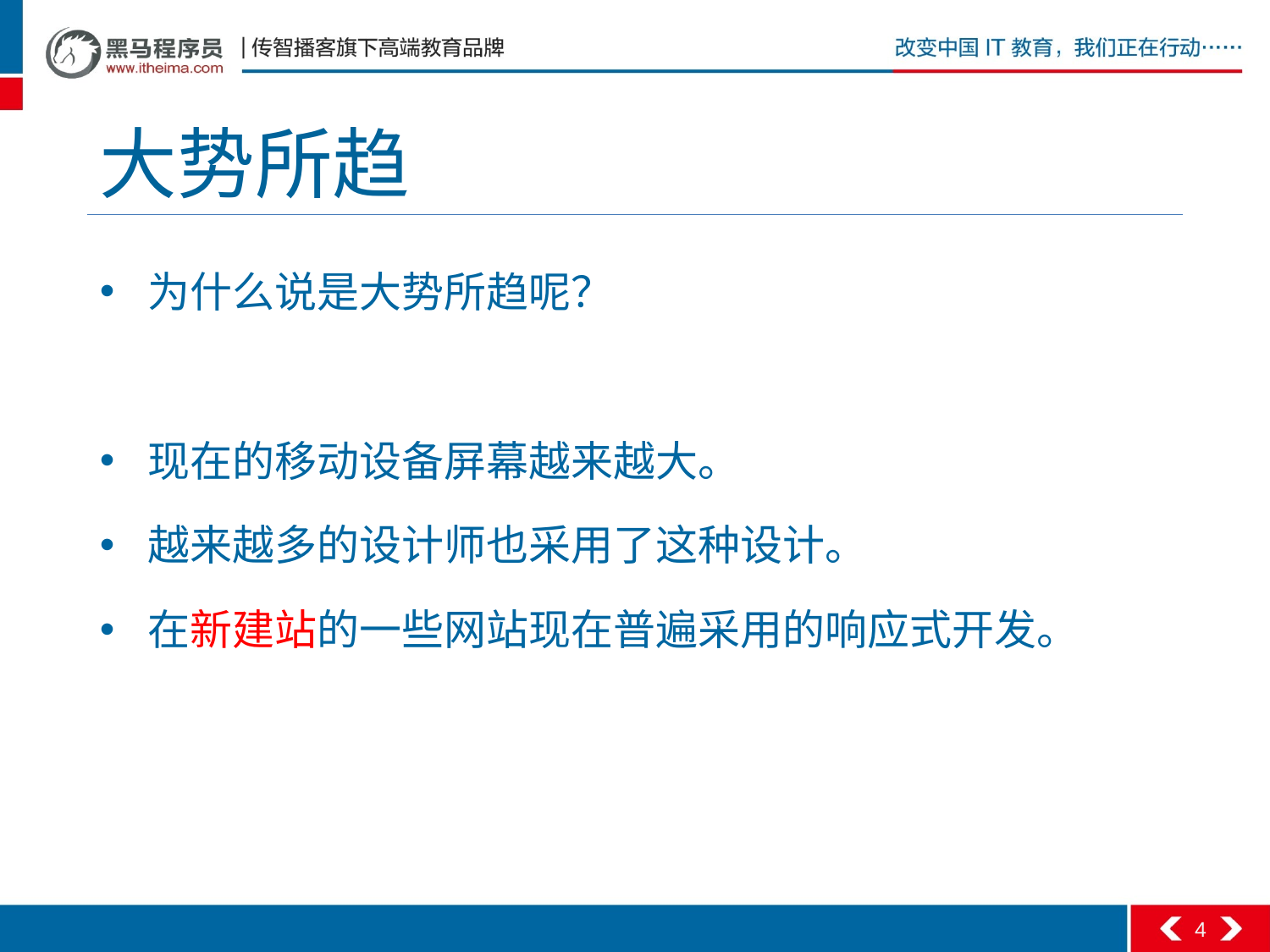

# 大势所趋
为什么说是大势所趋呢？

现在的移动设备屏幕越来越大。
越来越多的设计师也采用了这种设计。
在新建站的一些网站现在普遍采用的响应式开发。
4